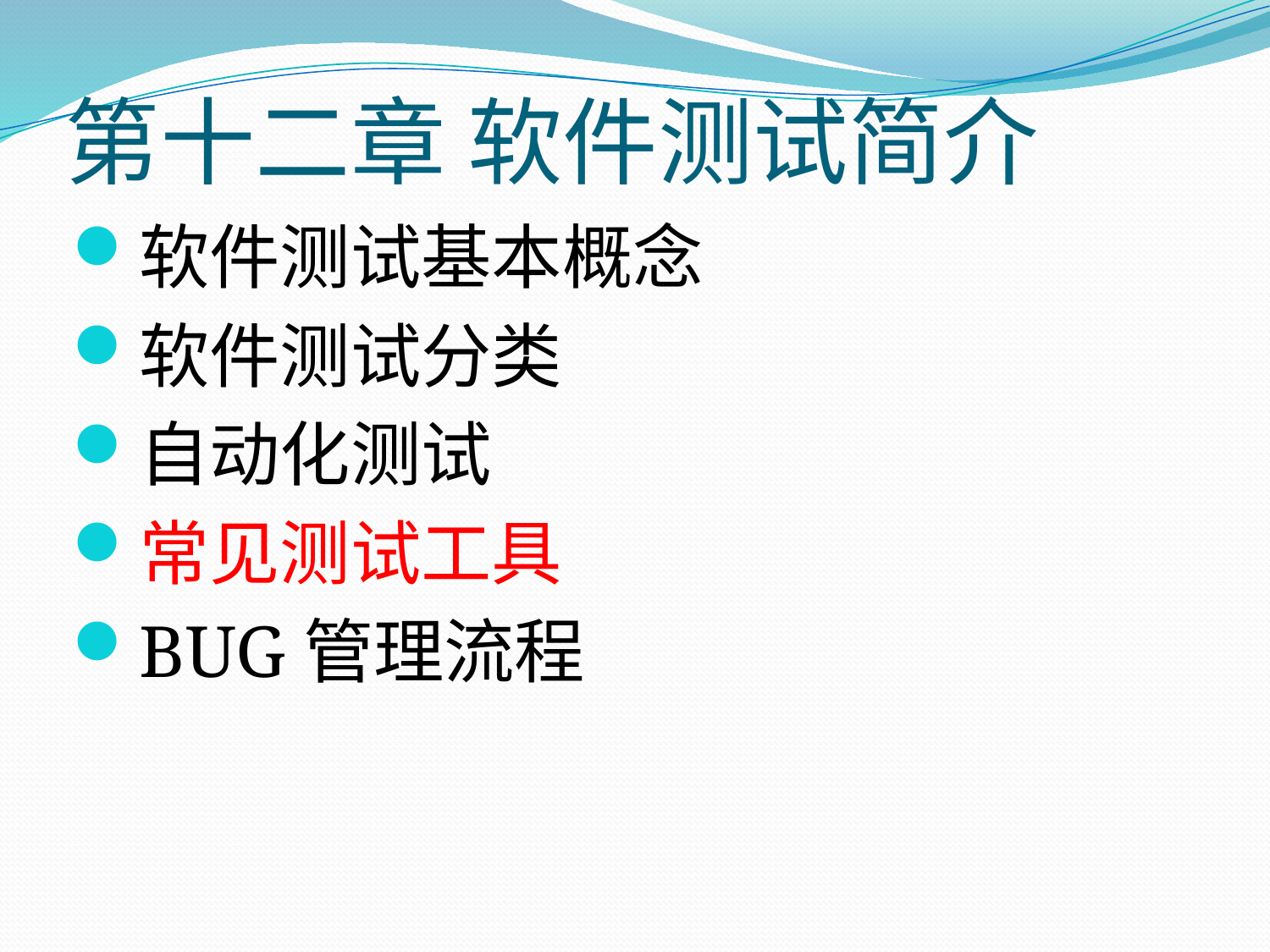

# 第十二章 软件测试简介
软件测试基本概念
软件测试分类
自动化测试
常见测试工具
BUG管理流程